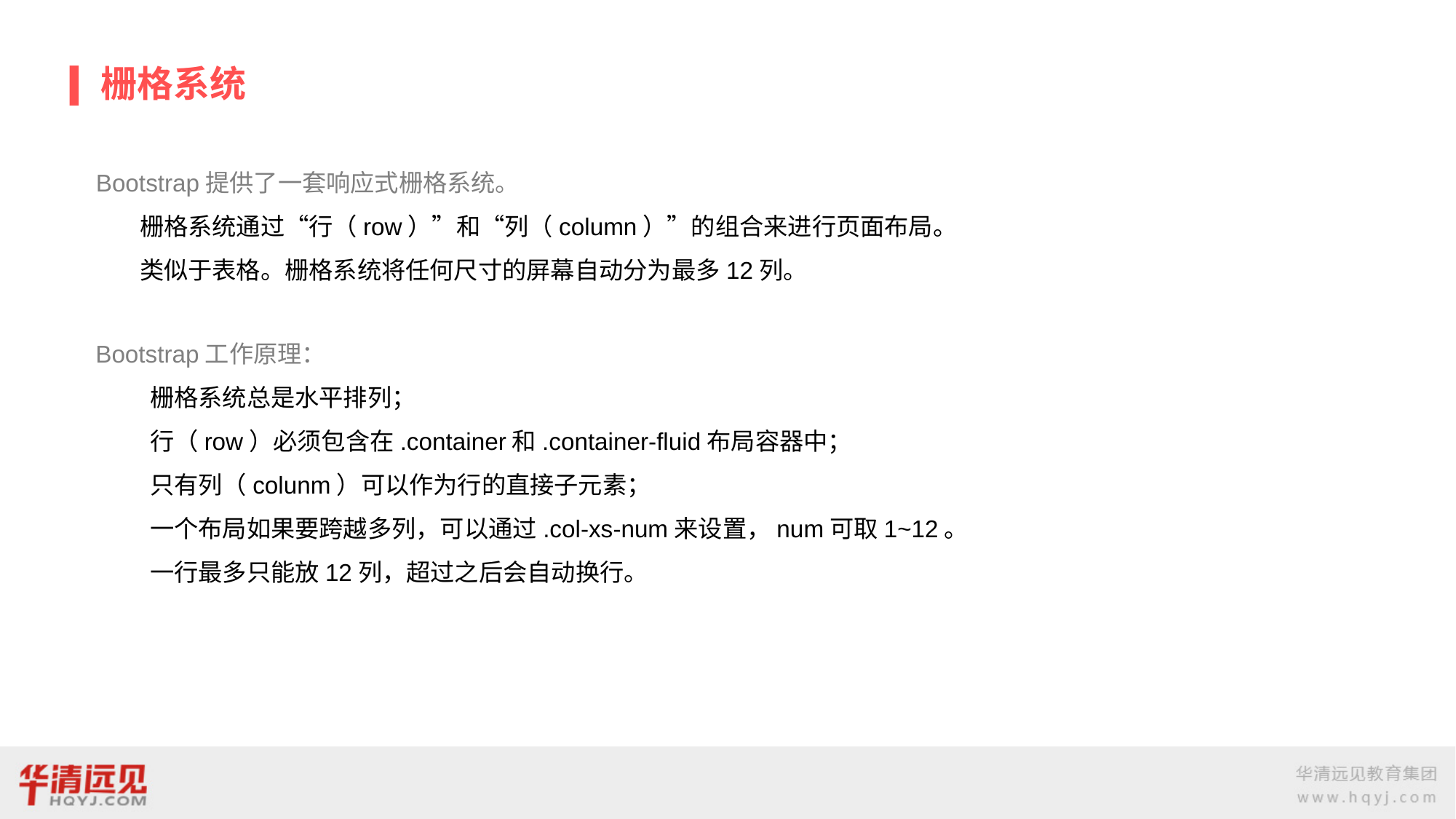

# 栅格系统
Bootstrap提供了一套响应式栅格系统。
栅格系统通过“行（row）”和“列（column）”的组合来进行页面布局。
类似于表格。栅格系统将任何尺寸的屏幕自动分为最多12列。

Bootstrap工作原理：
栅格系统总是水平排列；
行（row）必须包含在.container和.container-fluid布局容器中；
只有列（colunm）可以作为行的直接子元素；
一个布局如果要跨越多列，可以通过.col-xs-num来设置，num可取1~12。
一行最多只能放12列，超过之后会自动换行。